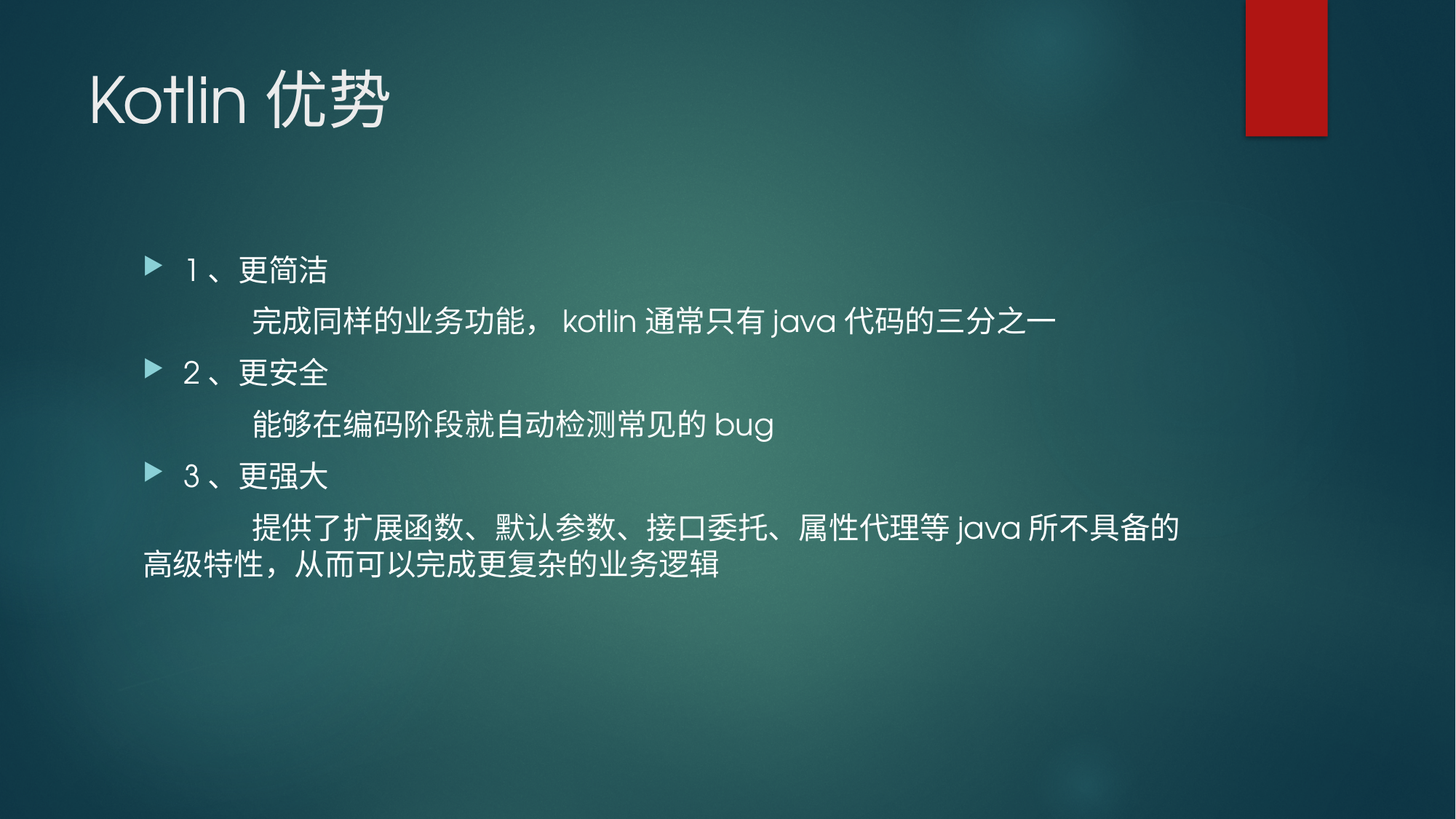

# Kotlin优势
1、更简洁
	完成同样的业务功能，kotlin通常只有java代码的三分之一
2、更安全
	能够在编码阶段就自动检测常见的bug
3、更强大
	提供了扩展函数、默认参数、接口委托、属性代理等java所不具备的高级特性，从而可以完成更复杂的业务逻辑